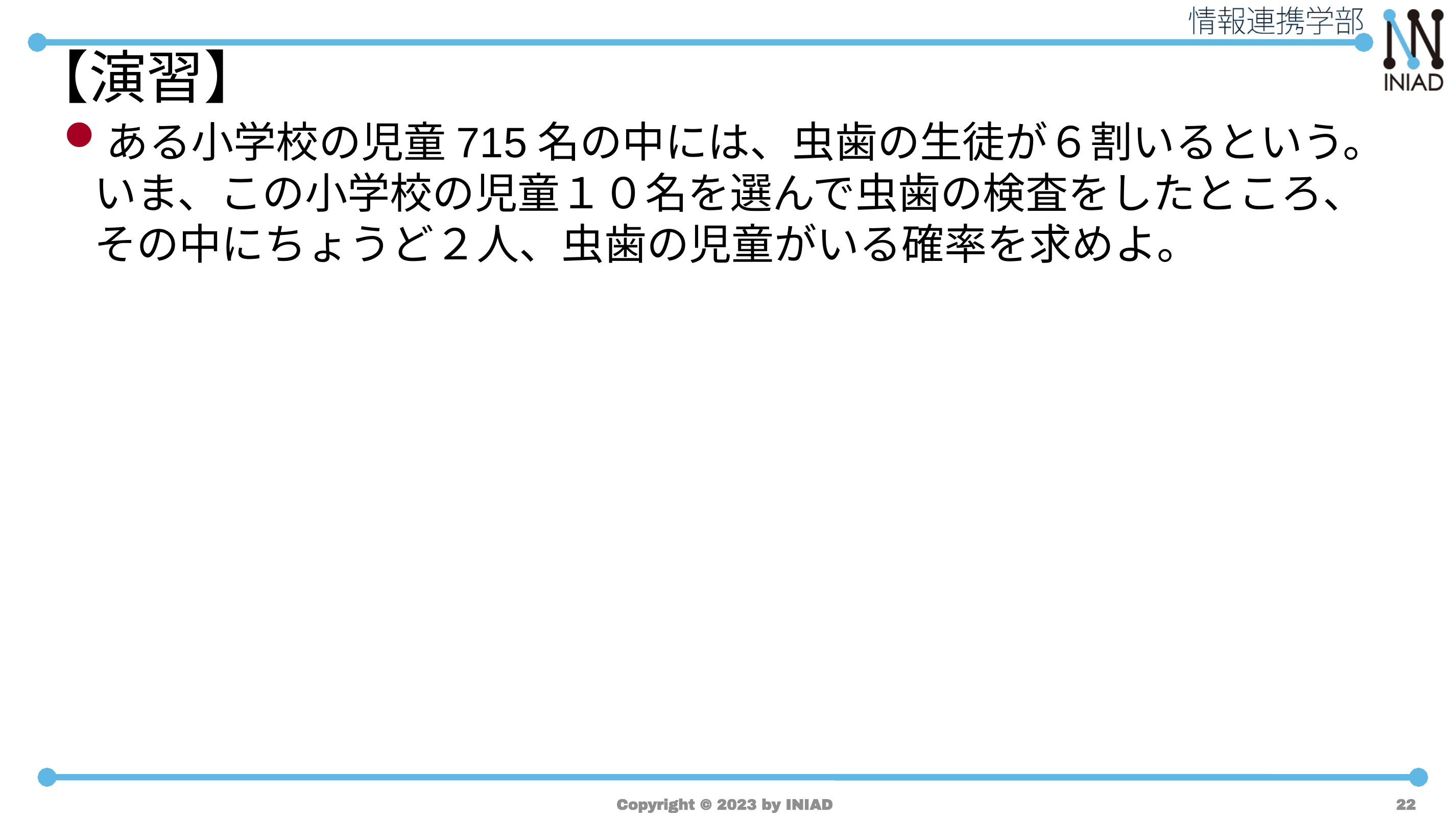

# 【演習】
ある小学校の児童715名の中には、虫歯の生徒が６割いるという。いま、この小学校の児童１０名を選んで虫歯の検査をしたところ、その中にちょうど２人、虫歯の児童がいる確率を求めよ。
Copyright © 2023 by INIAD
22